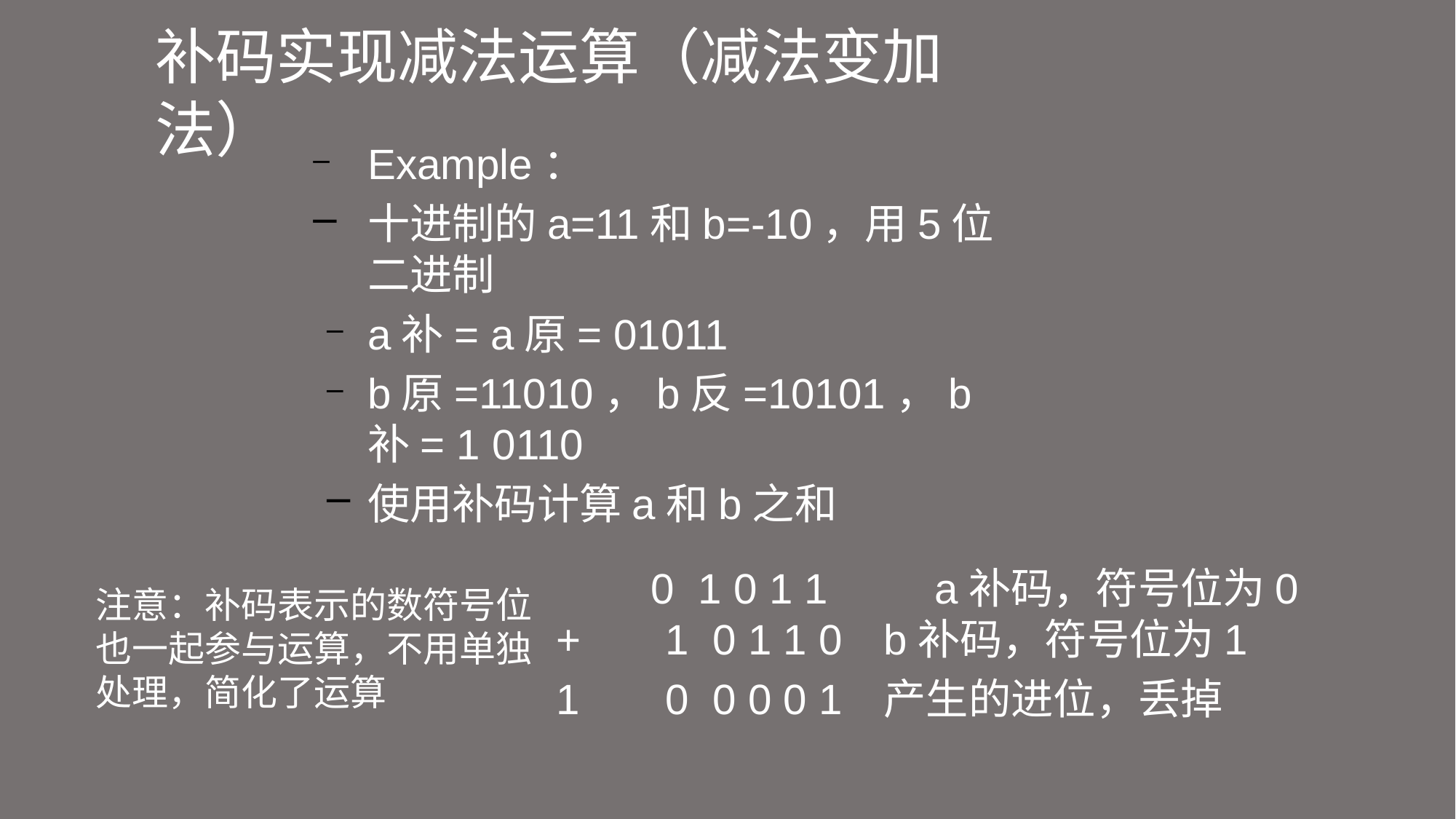

补码实现减法运算（减法变加法）
Example：
十进制的a=11和b=-10，用5位二进制
a补= a原= 01011
b原=11010，b反=10101，b补= 1 0110
使用补码计算a和b之和

        0  1 0 1 1         a补码，符号位为0    +  	1  0 1 1 0	b补码，符号位为1
1  	0  0 0 0 1	产生的进位，丢掉
注意：补码表示的数符号位也一起参与运算，不用单独处理，简化了运算